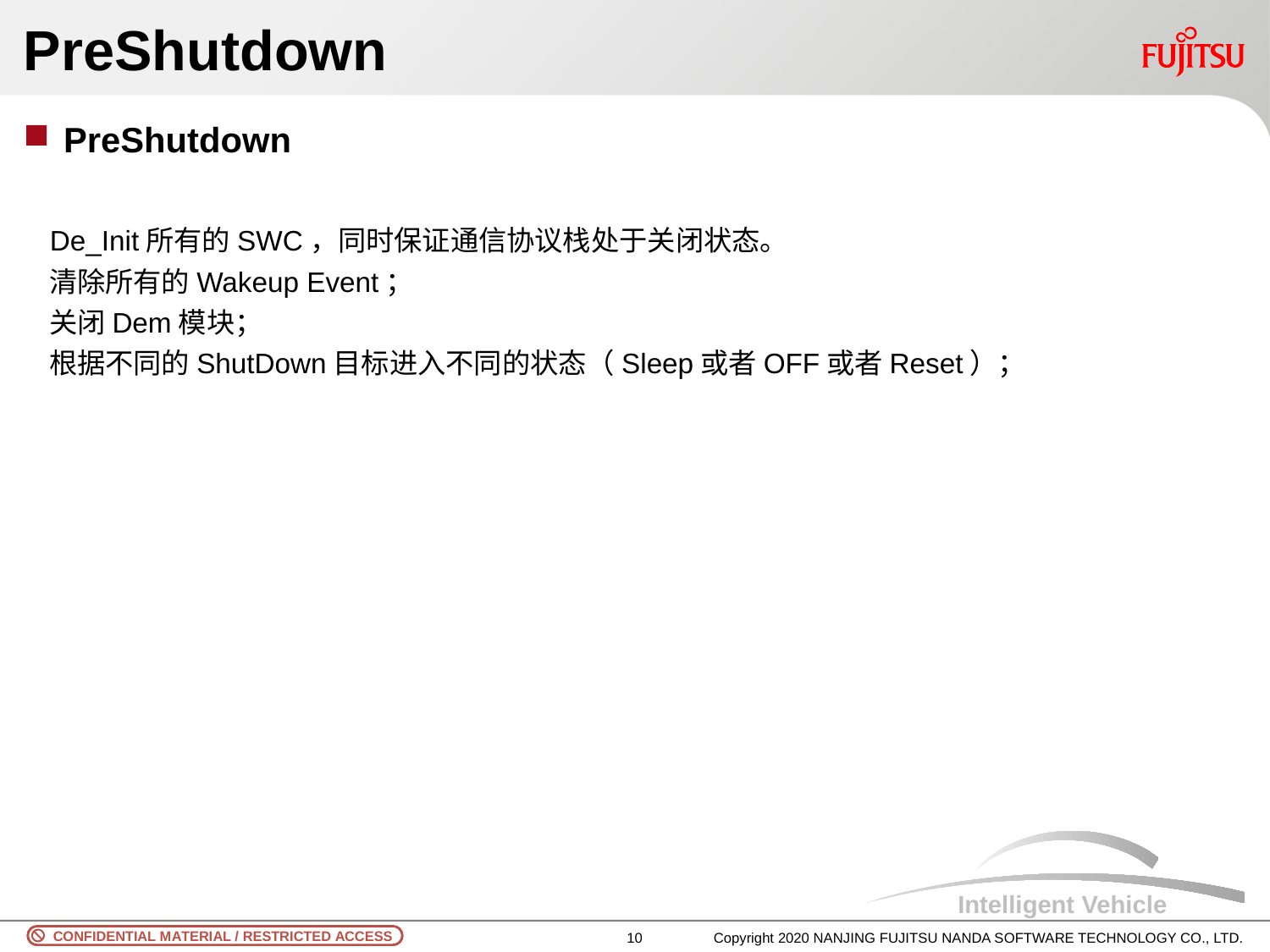

# PreShutdown
PreShutdown

   De_Init所有的SWC，同时保证通信协议栈处于关闭状态。
   清除所有的Wakeup Event；
   关闭Dem模块；
   根据不同的ShutDown目标进入不同的状态（Sleep或者OFF或者Reset）；
10
Copyright 2020 NANJING FUJITSU NANDA SOFTWARE TECHNOLOGY CO., LTD.